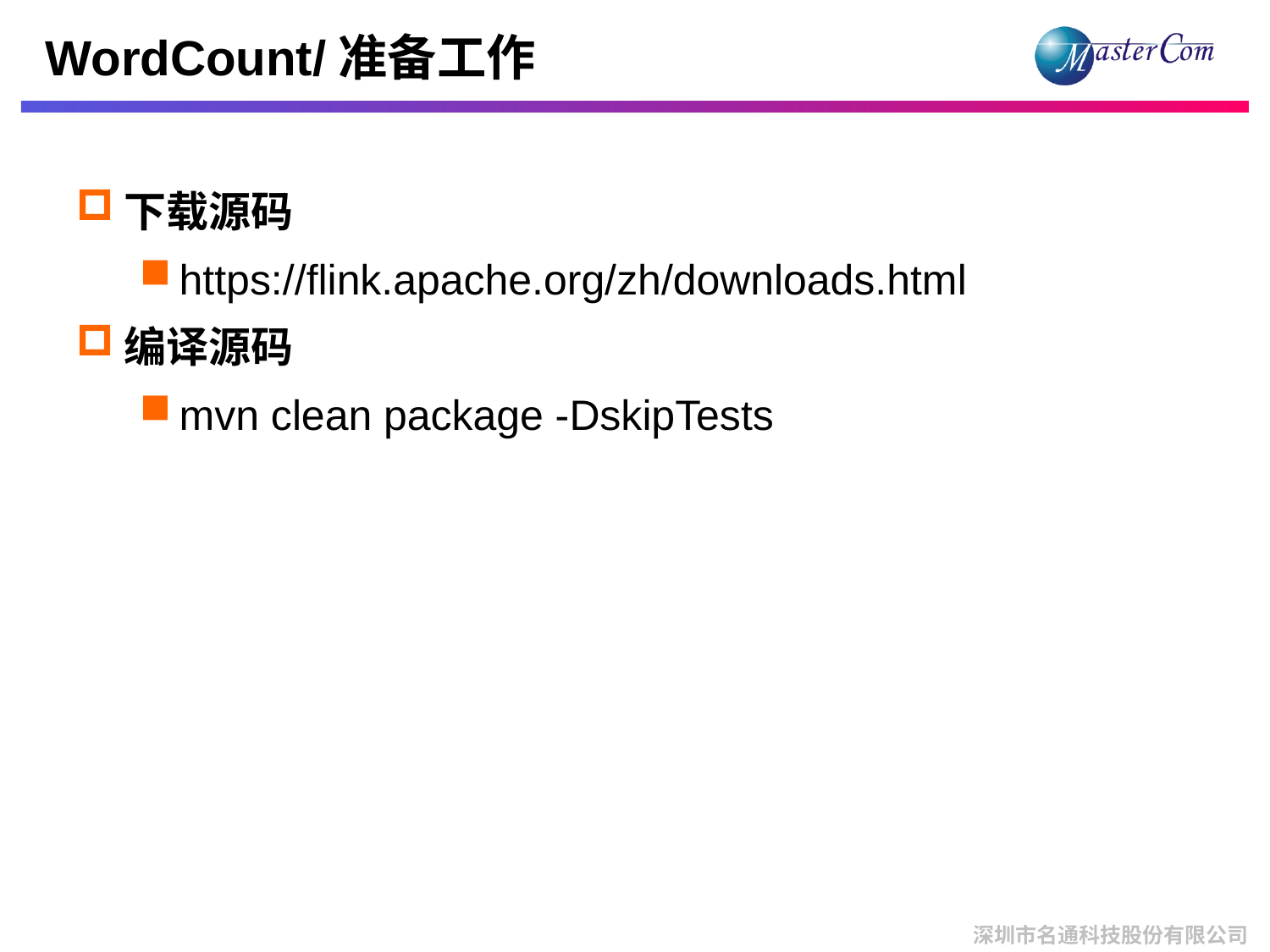

# WordCount/准备工作
下载源码
https://flink.apache.org/zh/downloads.html
编译源码
mvn clean package -DskipTests